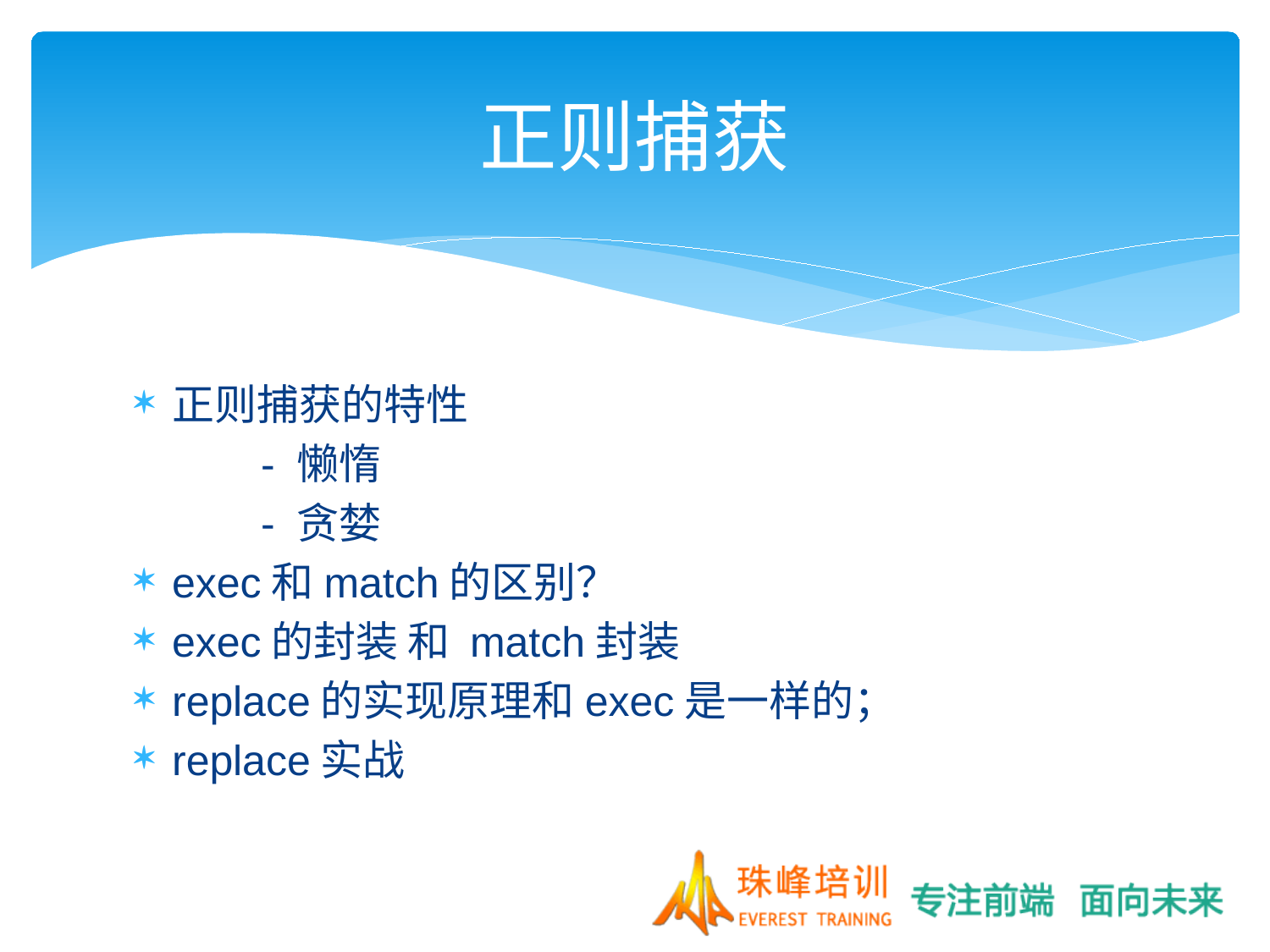

# 正则捕获
正则捕获的特性
	- 懒惰
	- 贪婪
exec和match的区别？
exec的封装 和 match封装
replace的实现原理和exec是一样的；
replace实战